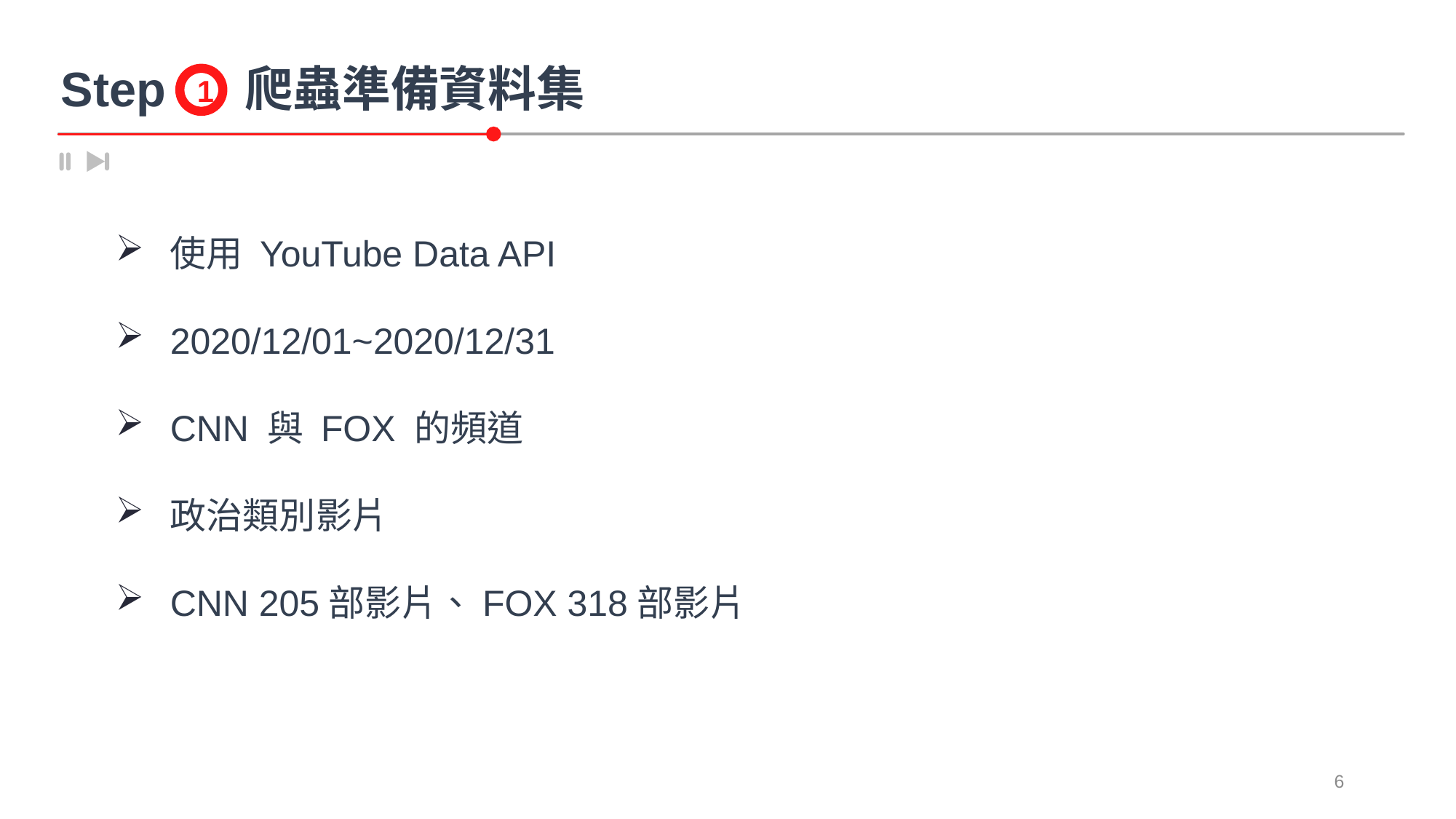

Step     爬蟲準備資料集
1

使用 YouTube Data API
2020/12/01~2020/12/31
CNN 與 FOX 的頻道
政治類別影片
CNN 205部影片、FOX 318部影片

6